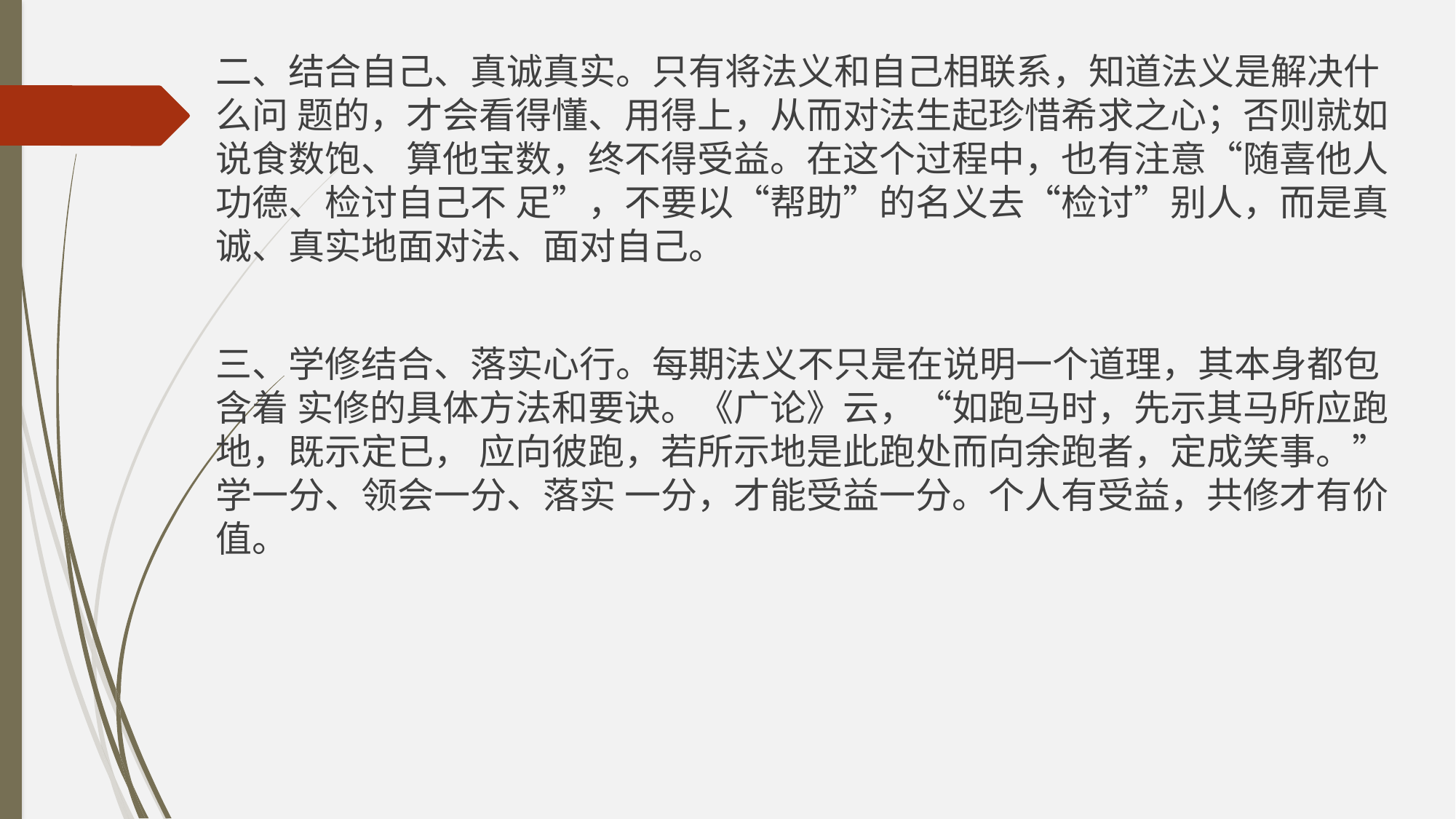

二、结合自己、真诚真实。只有将法义和自己相联系，知道法义是解决什么问 题的，才会看得懂、用得上，从而对法生起珍惜希求之心；否则就如说食数饱、 算他宝数，终不得受益。在这个过程中，也有注意“随喜他人功德、检讨自己不 足”，不要以“帮助”的名义去“检讨”别人，而是真诚、真实地面对法、面对自己。

三、学修结合、落实心行。每期法义不只是在说明一个道理，其本身都包含着 实修的具体方法和要诀。《广论》云，“如跑马时，先示其马所应跑地，既示定已， 应向彼跑，若所示地是此跑处而向余跑者，定成笑事。”学一分、领会一分、落实 一分，才能受益一分。个人有受益，共修才有价值。